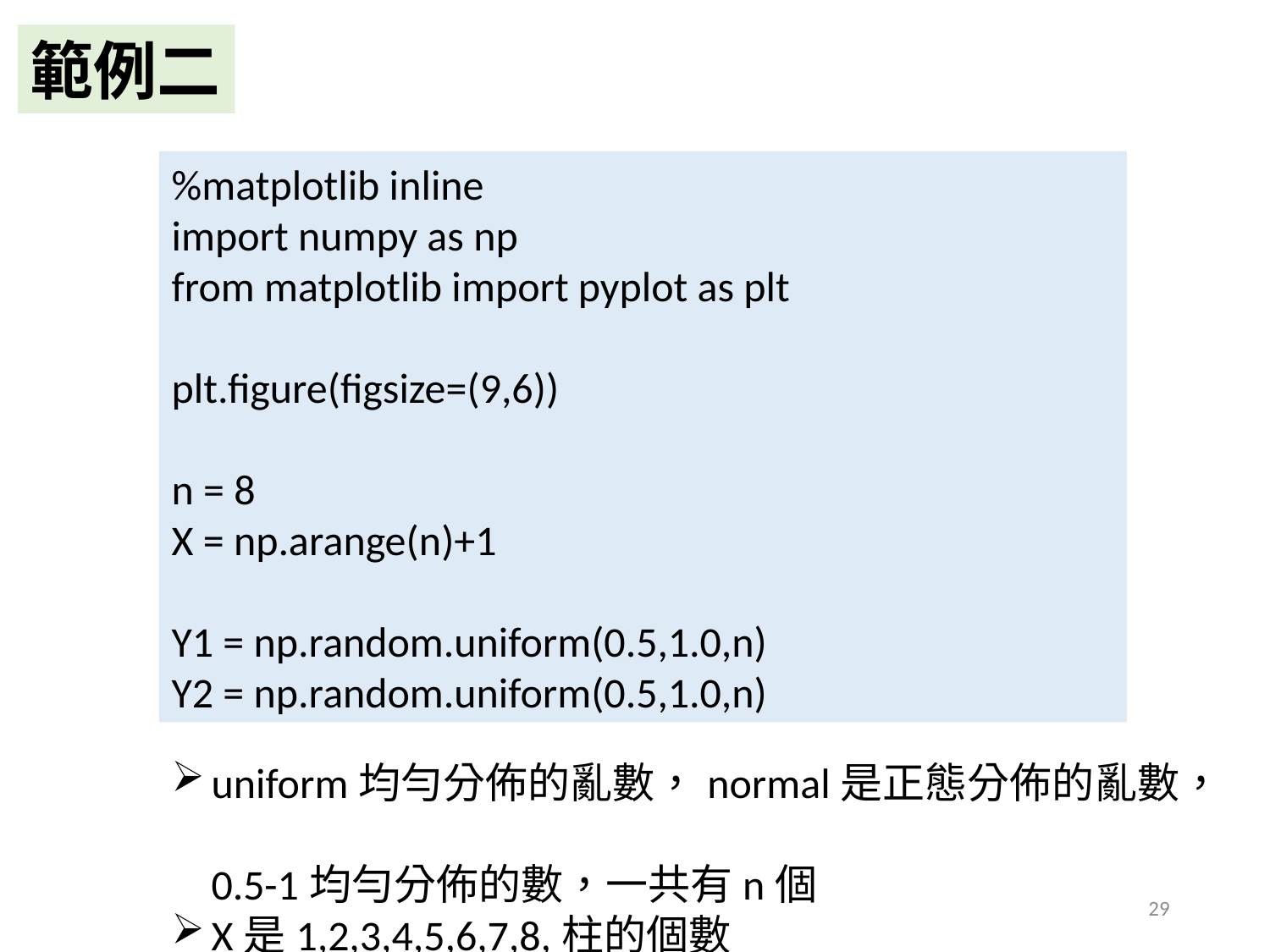

範例二
%matplotlib inline
import numpy as np
from matplotlib import pyplot as plt

plt.figure(figsize=(9,6))

n = 8
X = np.arange(n)+1

Y1 = np.random.uniform(0.5,1.0,n)
Y2 = np.random.uniform(0.5,1.0,n)
uniform均勻分佈的亂數，normal是正態分佈的亂數，
0.5-1均勻分佈的數，一共有n個
X是1,2,3,4,5,6,7,8,柱的個數

29